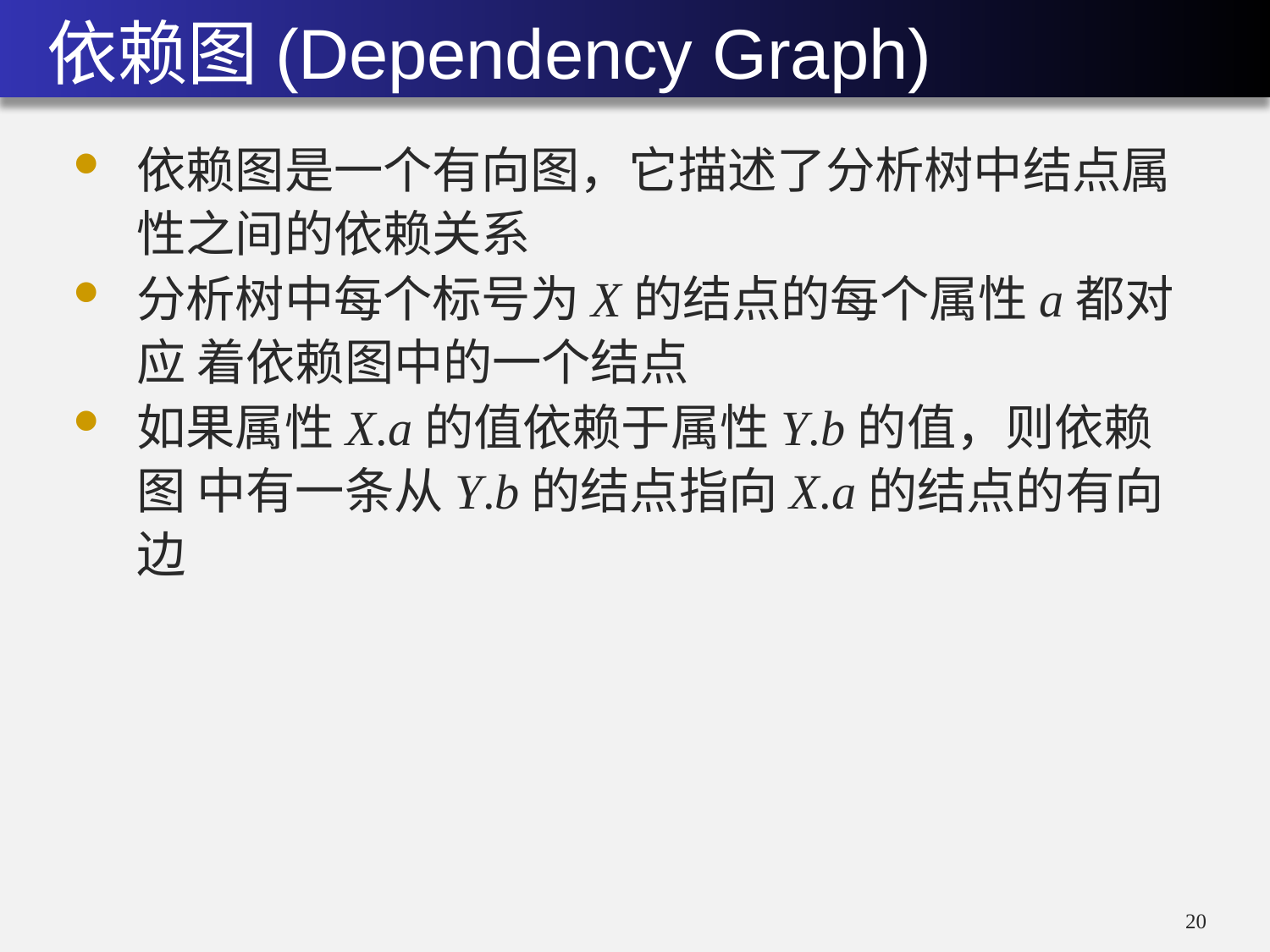

依赖图(Dependency Graph)
依赖图是一个有向图，它描述了分析树中结点属性之间的依赖关系
分析树中每个标号为X的结点的每个属性a都对应 着依赖图中的一个结点
如果属性X.a的值依赖于属性Y.b的值，则依赖图 中有一条从Y.b的结点指向X.a的结点的有向边
20